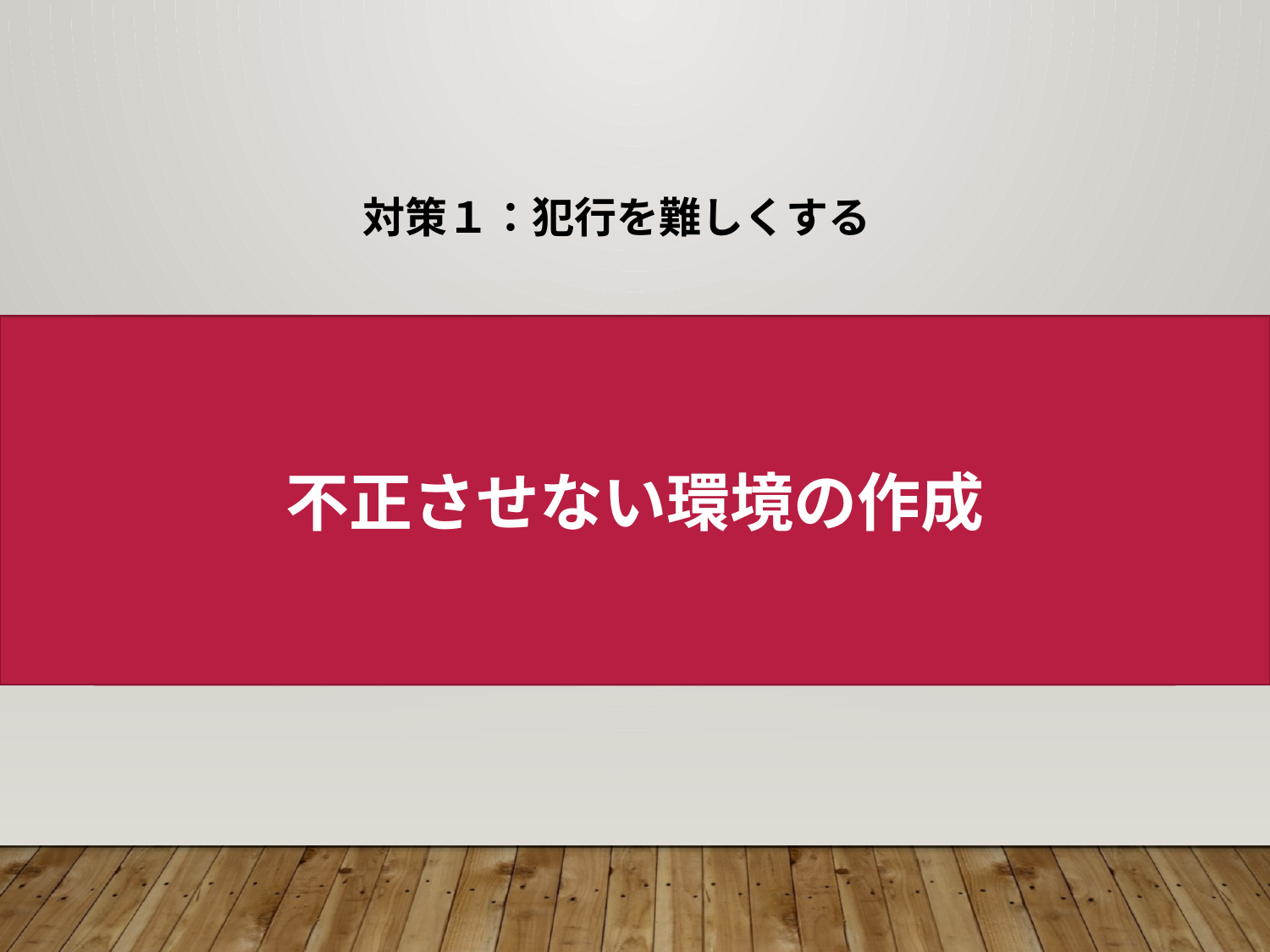

対策１：犯行を難しくする
不正させない環境の作成
アクセス制御
退職者アカウントの早期削除
未許可のPC／USBメモリの持ち込み禁止